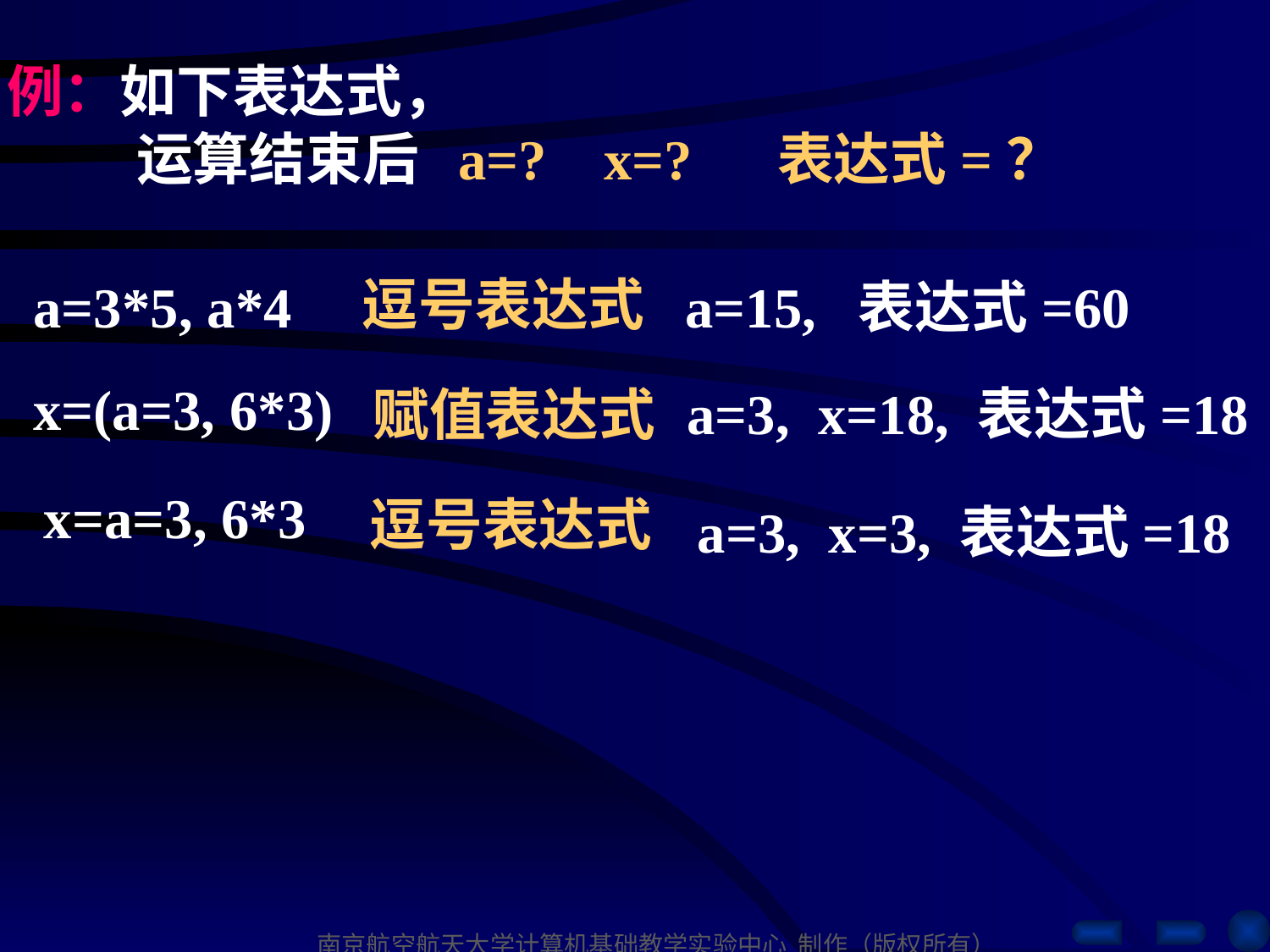

例：如下表达式，
         运算结束后  a=?    x=?     表达式=？
逗号表达式
a=3*5, a*4
a=15,  表达式=60
x=(a=3, 6*3)
a=3,  x=18, 表达式=18
赋值表达式
x=a=3, 6*3
逗号表达式
a=3,  x=3, 表达式=18